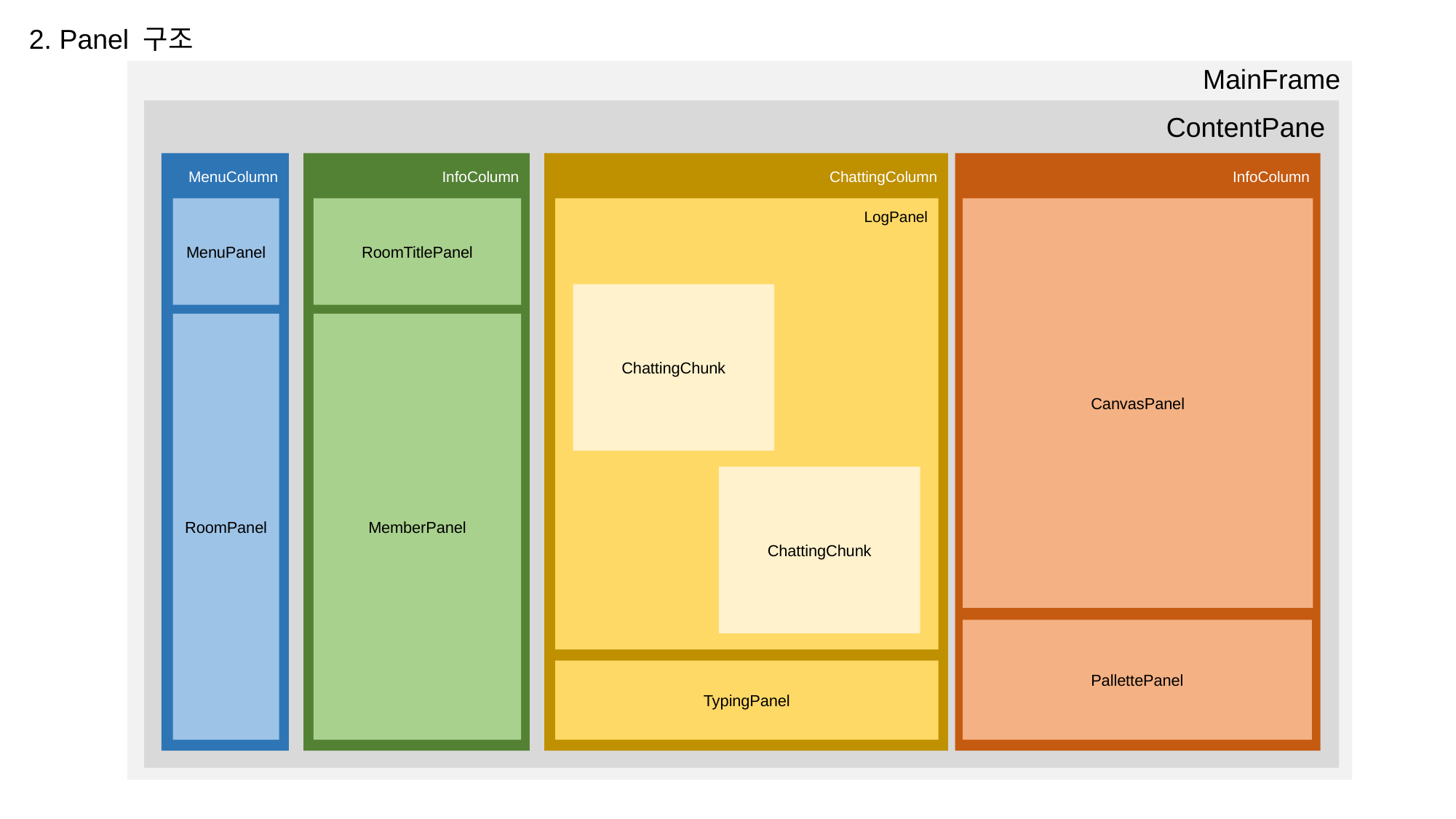

2. Panel 구조
MainFrame

ContentPane

ChattingColumn

LogPanel
ChattingChunk
ChattingChunk
TypingPanel

InfoColumn
CanvasPanel
PallettePanel

MenuColumn
MenuPanel
RoomPanel

InfoColumn
RoomTitlePanel
MemberPanel